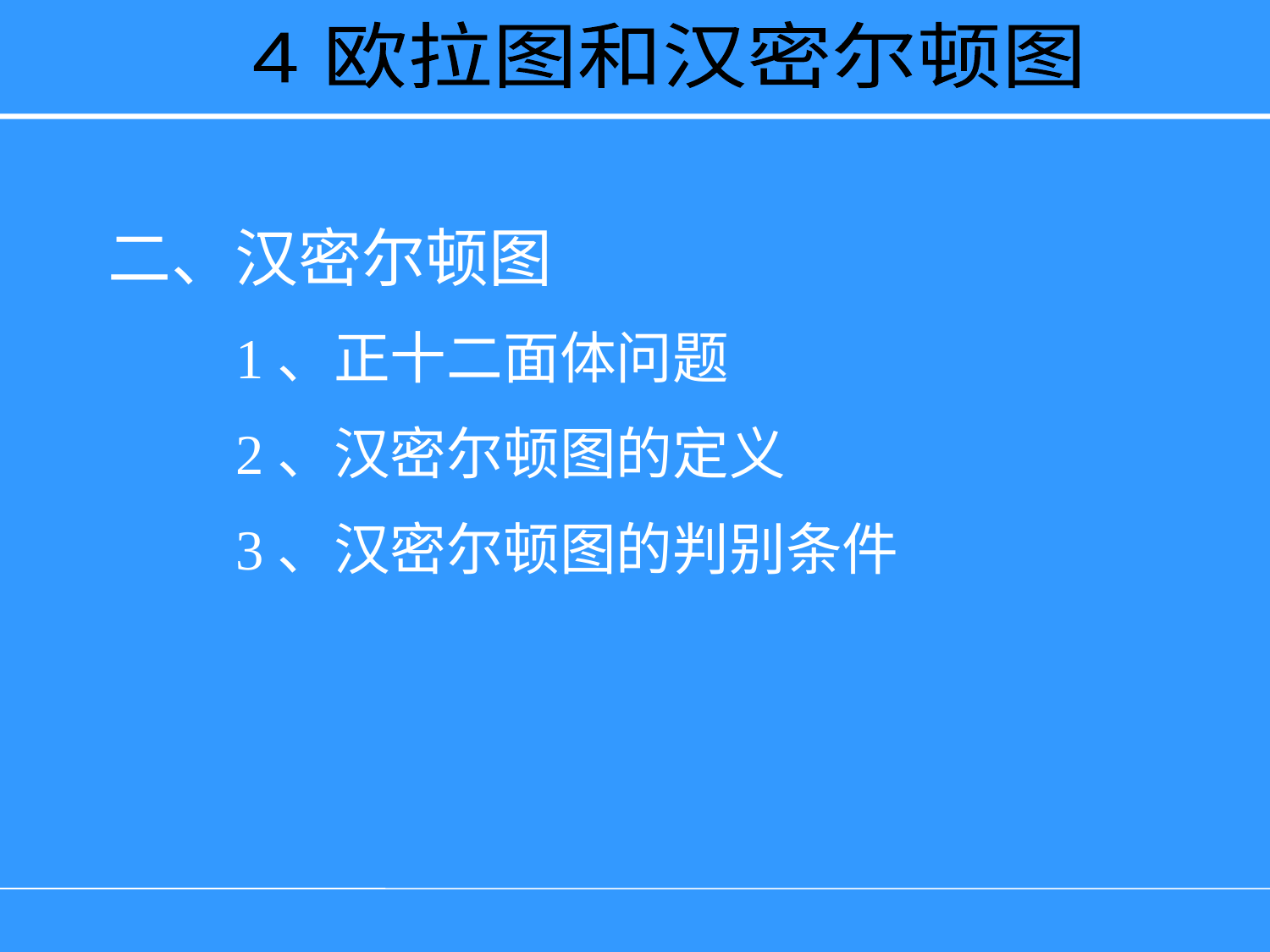

4 欧拉图和汉密尔顿图

二、汉密尔顿图
         1、正十二面体问题
         2、汉密尔顿图的定义
         3、汉密尔顿图的判别条件